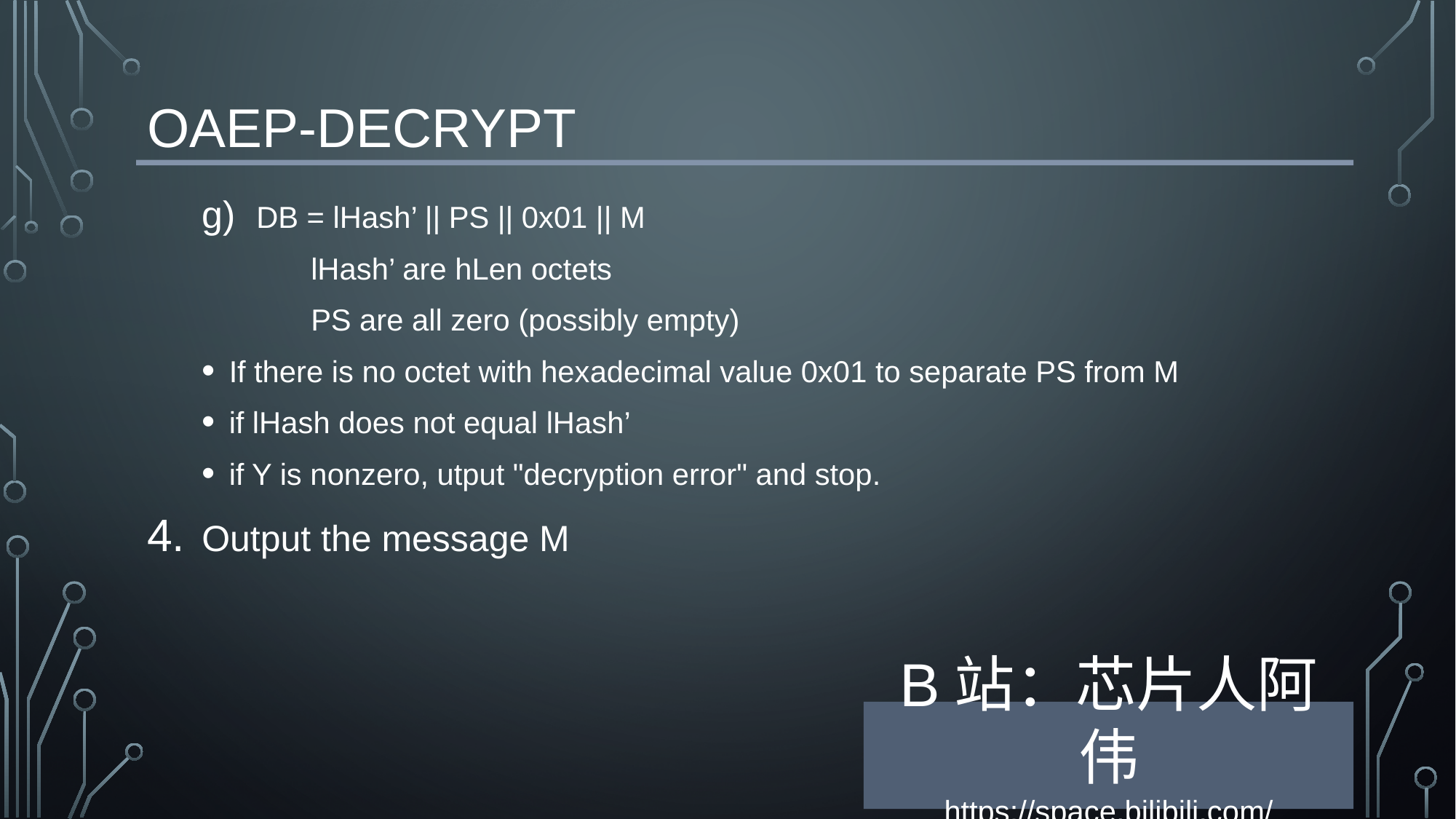

# OAEP-DECRYPT

DB = lHash’ || PS || 0x01 || M
	lHash’ are hLen octets
	PS are all zero (possibly empty)
If there is no octet with hexadecimal value 0x01 to separate PS from M
if lHash does not equal lHash’
if Y is nonzero, utput "decryption error" and stop.
Output the message M
B站：芯片人阿伟
https://space.bilibili.com/243180540